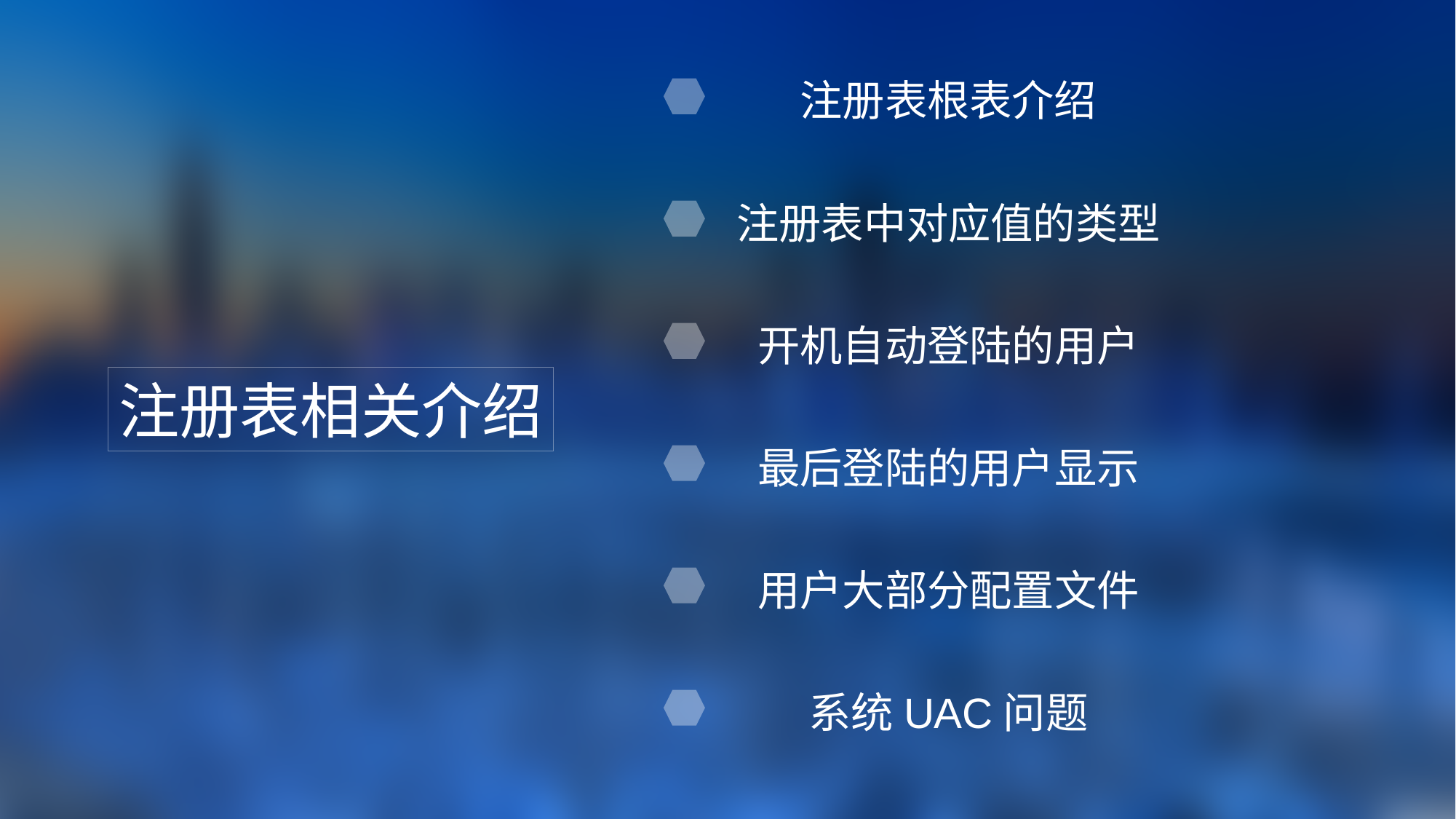

注册表根表介绍

注册表中对应值的类型

开机自动登陆的用户

注册表相关介绍
最后登陆的用户显示

用户大部分配置文件

系统UAC问题